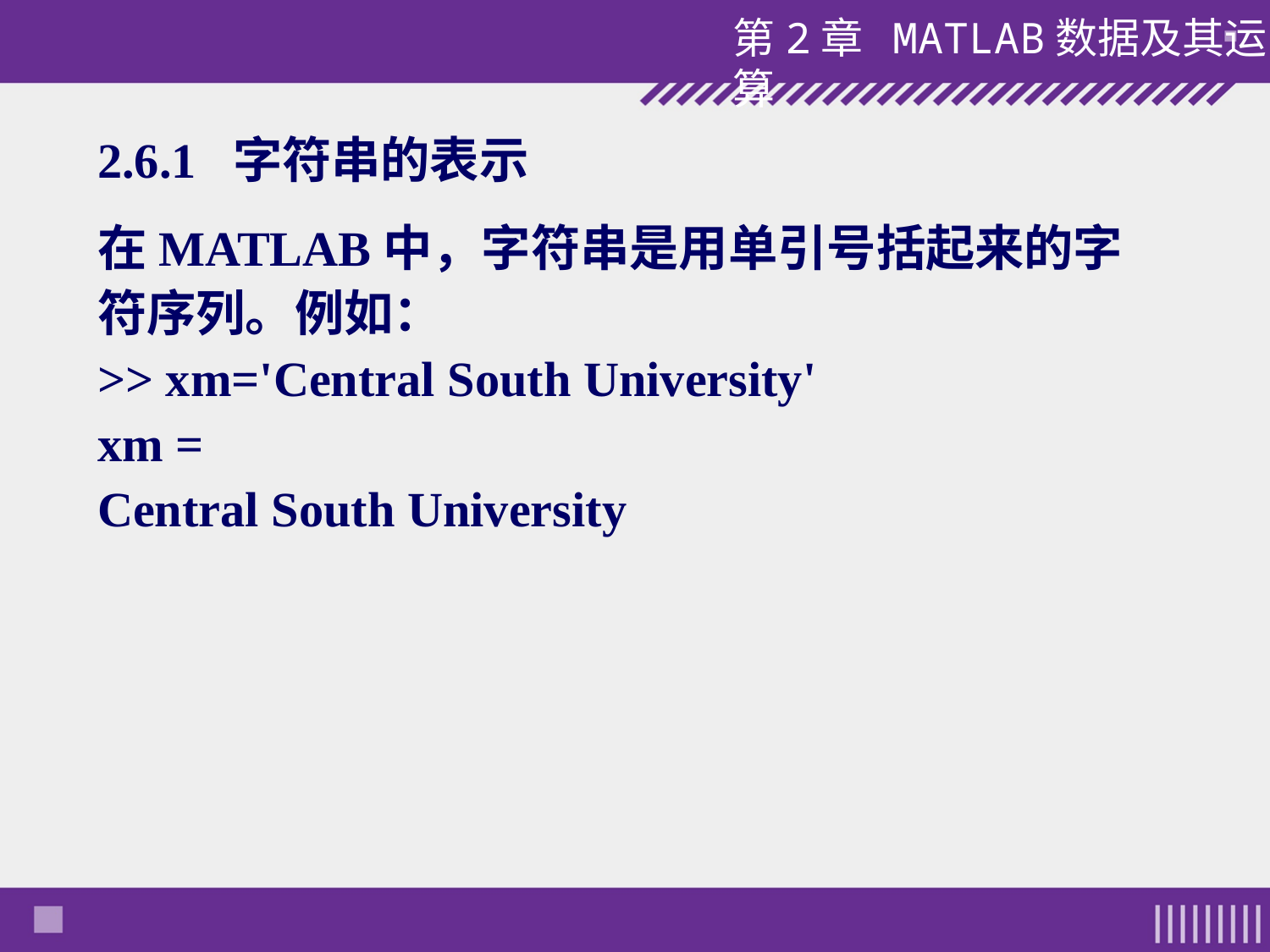

2.6.1  字符串的表示

在MATLAB中，字符串是用单引号括起来的字符序列。例如：
>> xm='Central South University'
xm =
Central South University